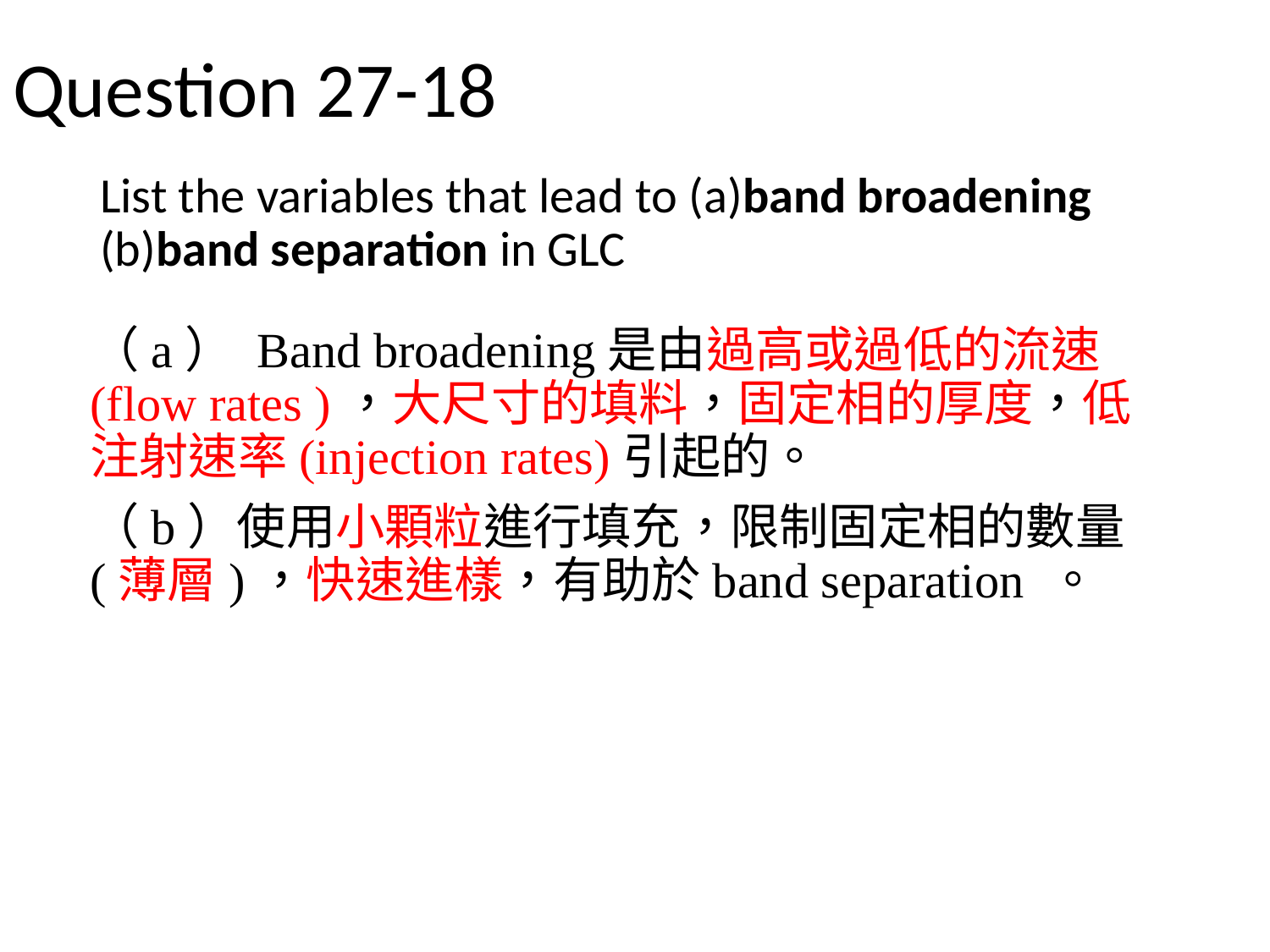

# Question 27-18
List the variables that lead to (a)band broadening (b)band separation in GLC
（a） Band broadening是由過高或過低的流速(flow rates )，大尺寸的填料，固定相的厚度，低注射速率(injection rates)引起的。
（b）使用小顆粒進行填充，限制固定相的數量(薄層)，快速進樣，有助於band separation 。